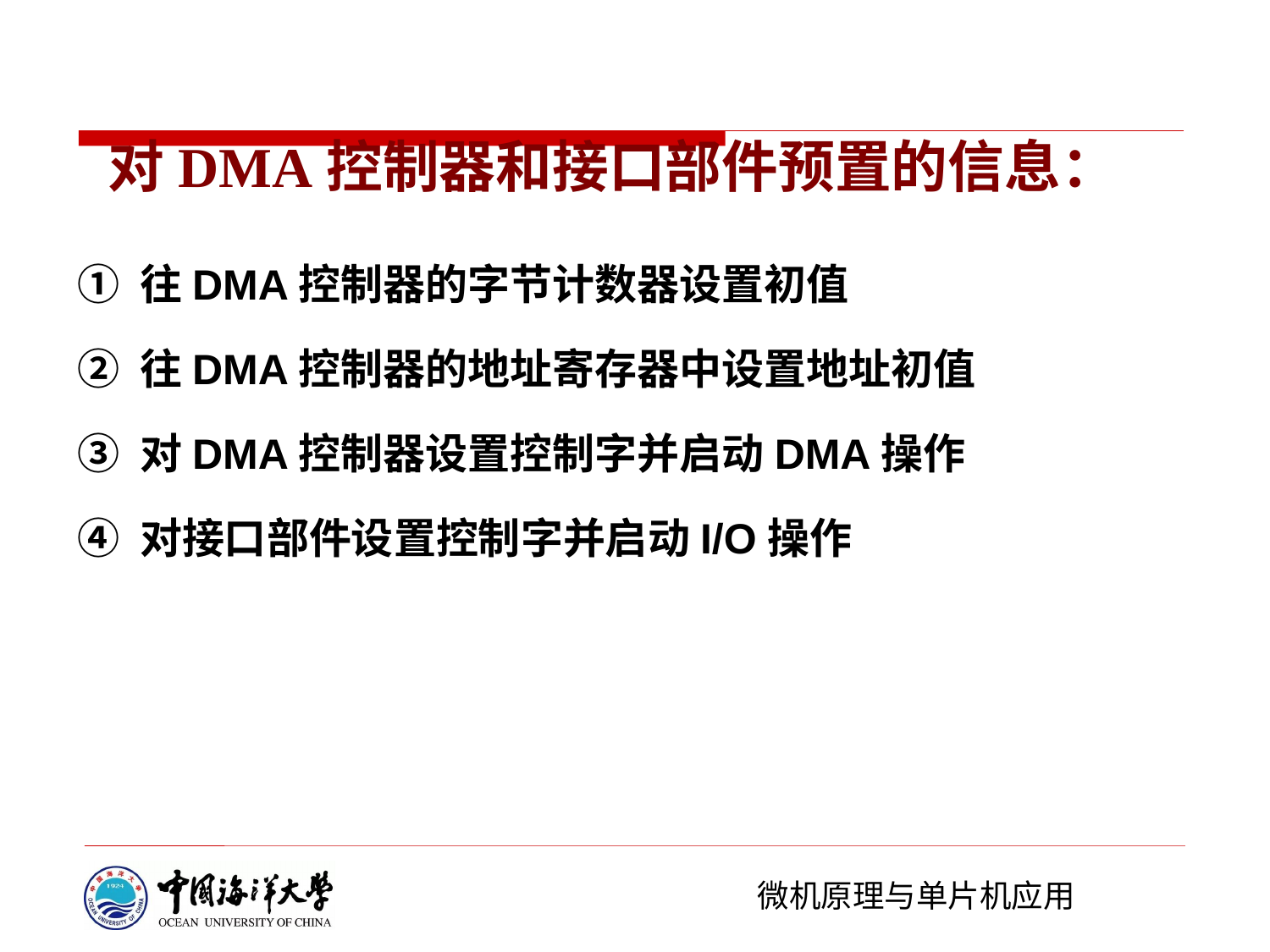

# 对DMA控制器和接口部件预置的信息：
① 往DMA控制器的字节计数器设置初值
② 往DMA控制器的地址寄存器中设置地址初值
③ 对DMA控制器设置控制字并启动DMA操作
④ 对接口部件设置控制字并启动I/O操作